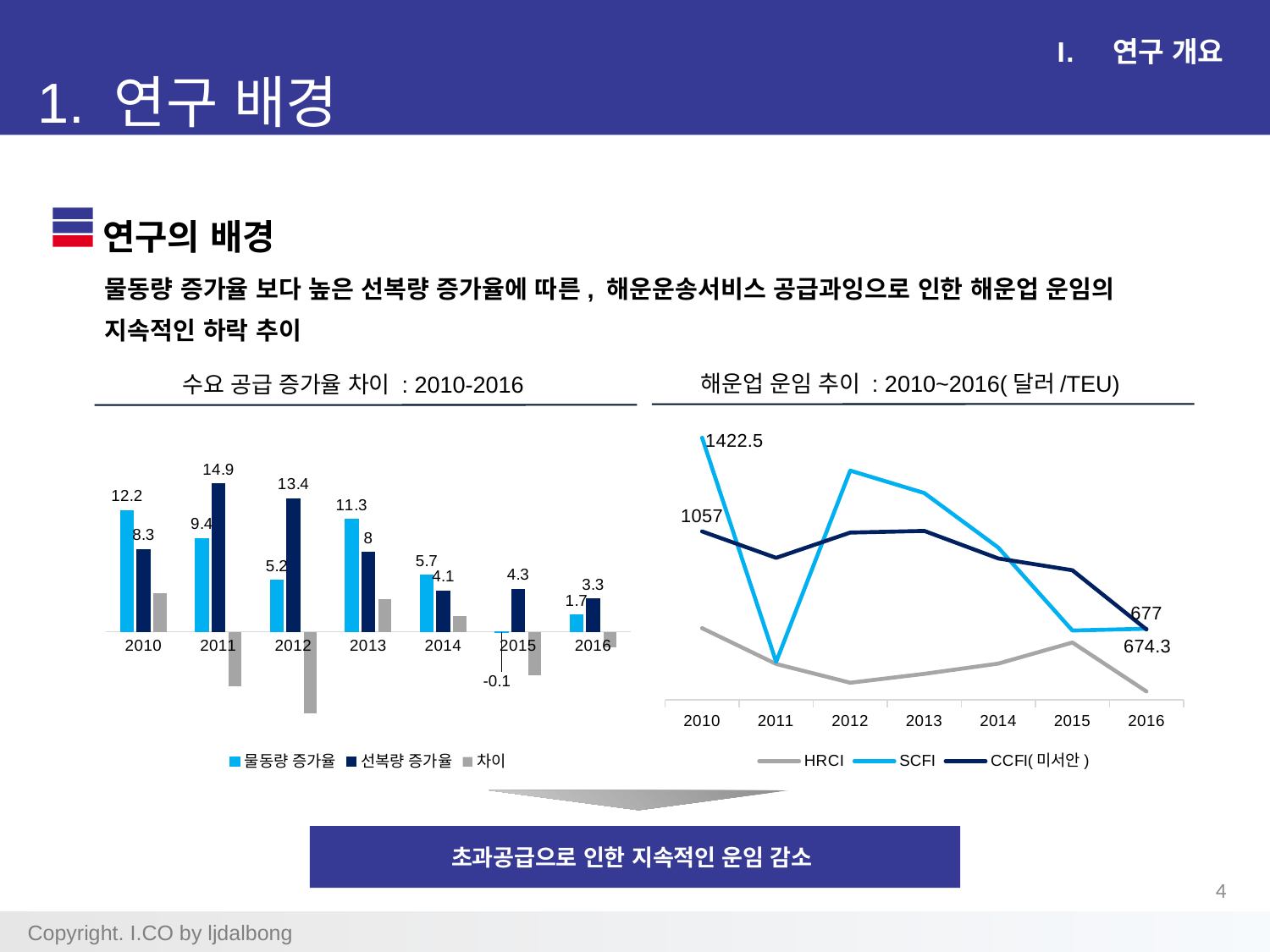

연구 개요
1. 연구 배경
연구의 배경
물동량 증가율 보다 높은 선복량 증가율에 따른, 해운운송서비스 공급과잉으로 인한 해운업 운임의 지속적인 하락 추이
해운업 운임 추이 : 2010~2016(달러/TEU)
수요 공급 증가율 차이 : 2010-2016

### Chart

| Category | HRCI | SCFI | CCFI(미서안) |
|---|---|---|---|
| 2010 | 679.0 | 1422.5 | 1057.0 |
| 2011 | 539.4 | 547.4 | 953.79 |
| 2012 | 466.1 | 1294.5 | 1052.44 |
| 2013 | 500.7 | 1206.8 | 1059.0 |
| 2014 | 540.8 | 993.8 | 951.5 |
| 2015 | 623.1 | 670.0 | 905.37 |
| 2016 | 432.0 | 677.0 | 674.3 |

### Chart

| Category | 물동량 증가율 | 선복량 증가율 | 차이 |
|---|---|---|---|
| 2010 | 12.2 | 8.3 | 3.8999999999999986 |
| 2011 | 9.4 | 14.9 | -5.5 |
| 2012 | 5.2 | 13.4 | -8.2 |
| 2013 | 11.3 | 8.0 | 3.3000000000000007 |
| 2014 | 5.7 | 4.1 | 1.6000000000000005 |
| 2015 | -0.1 | 4.3 | -4.3999999999999995 |
| 2016 | 1.7 | 3.3 | -1.5999999999999999 |
초과공급으로 인한 지속적인 운임 감소
4